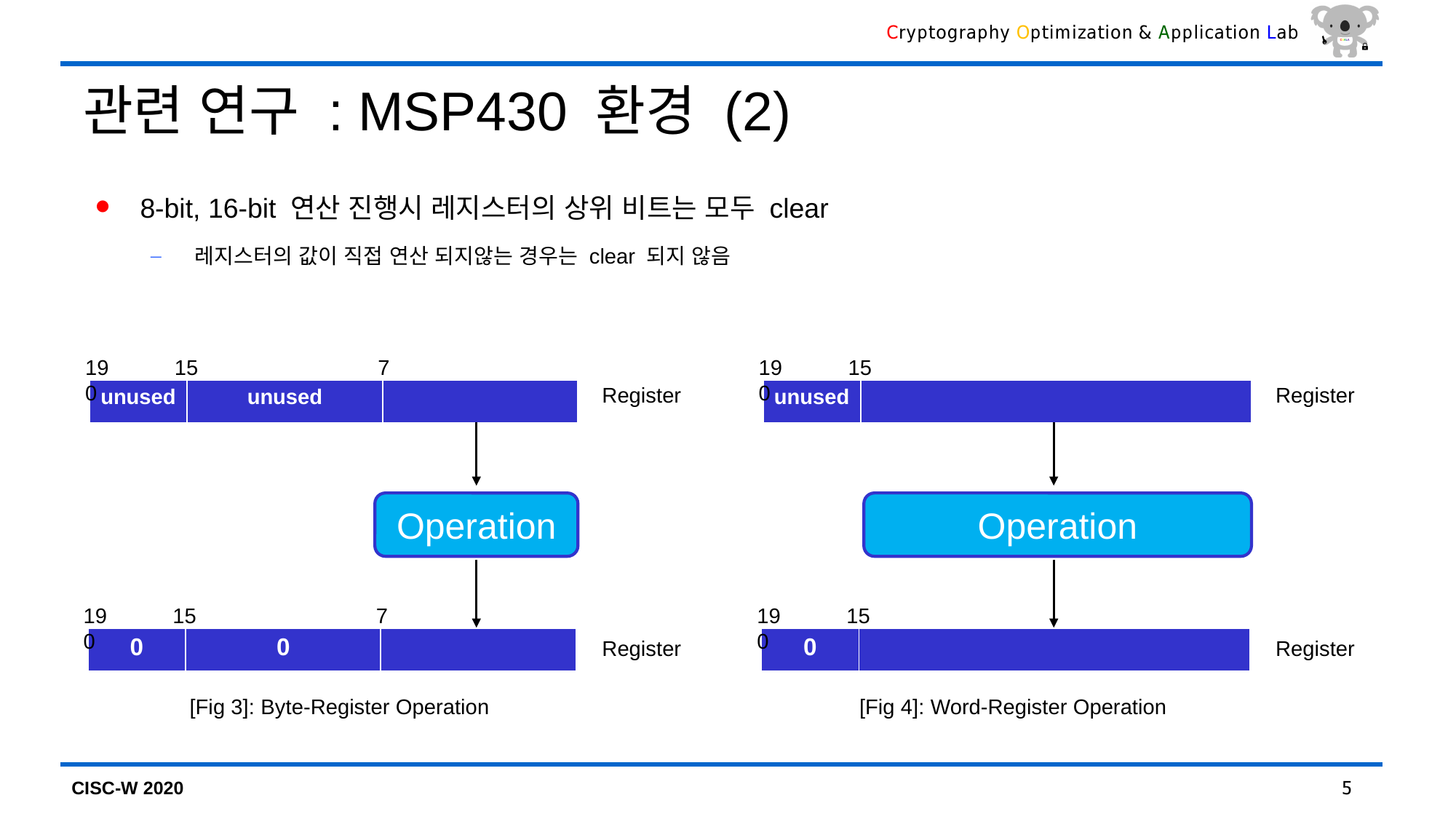

# 관련 연구 : MSP430 환경 (2)
8-bit, 16-bit 연산 진행시 레지스터의 상위 비트는 모두 clear
레지스터의 값이 직접 연산 되지않는 경우는 clear 되지 않음

19           15                              7                              0
19           15                                                              0
Register
Register
| unused | unused |  |
| --- | --- | --- |
| unused |  |
| --- | --- |
Operation
Operation
19           15                              7                              0
19           15                                                               0
| 0 | 0 |  |
| --- | --- | --- |
| 0 |  |
| --- | --- |
Register
Register
[Fig 3]: Byte-Register Operation
[Fig 4]: Word-Register Operation